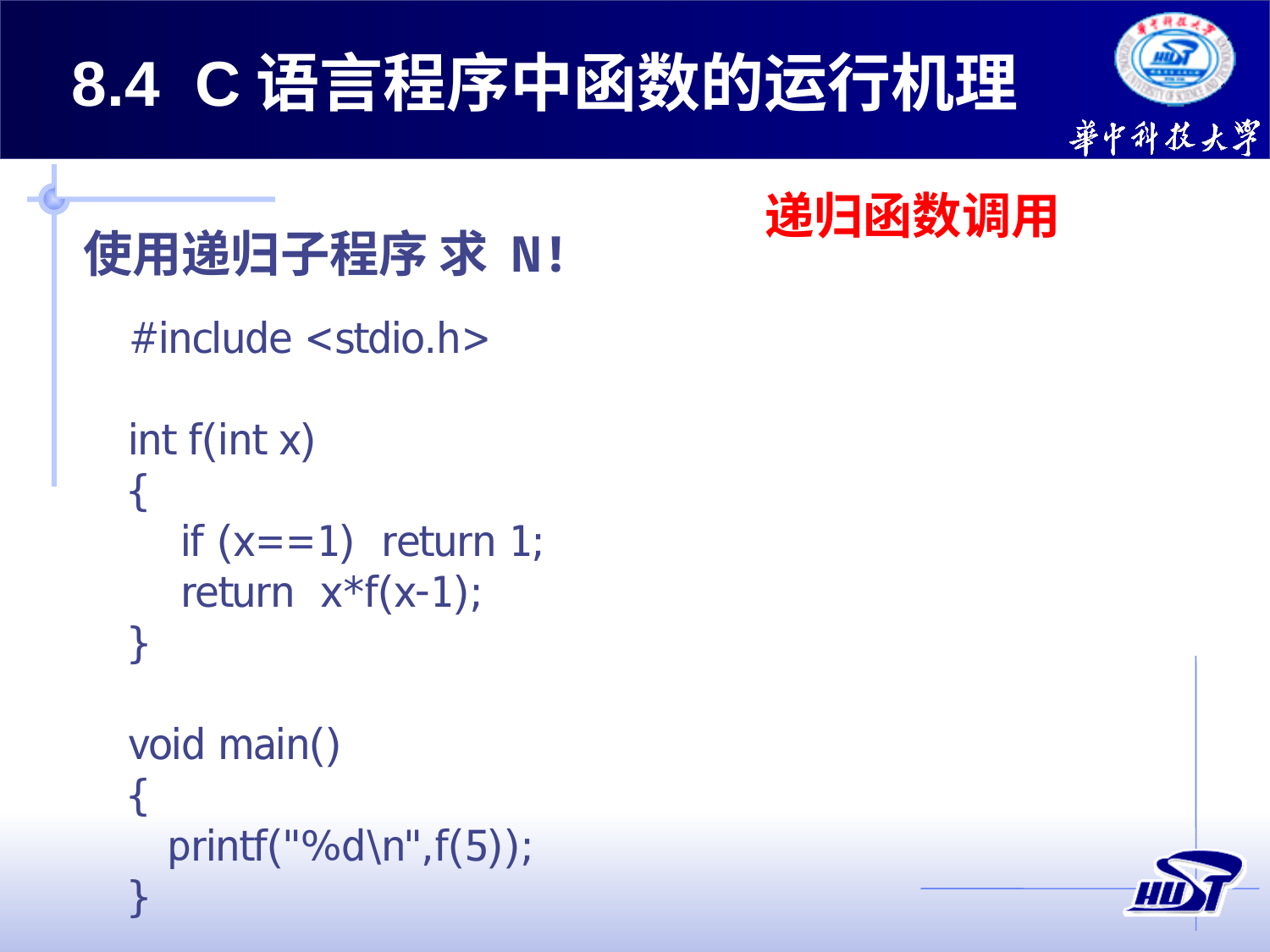

8.4  C语言程序中函数的运行机理
递归函数调用
使用递归子程序 求 N!
#include <stdio.h>

int f(int x)
{
    if (x==1)  return 1;
    return  x*f(x-1);
}

void main()
{
   printf("%d\n",f(5));
}